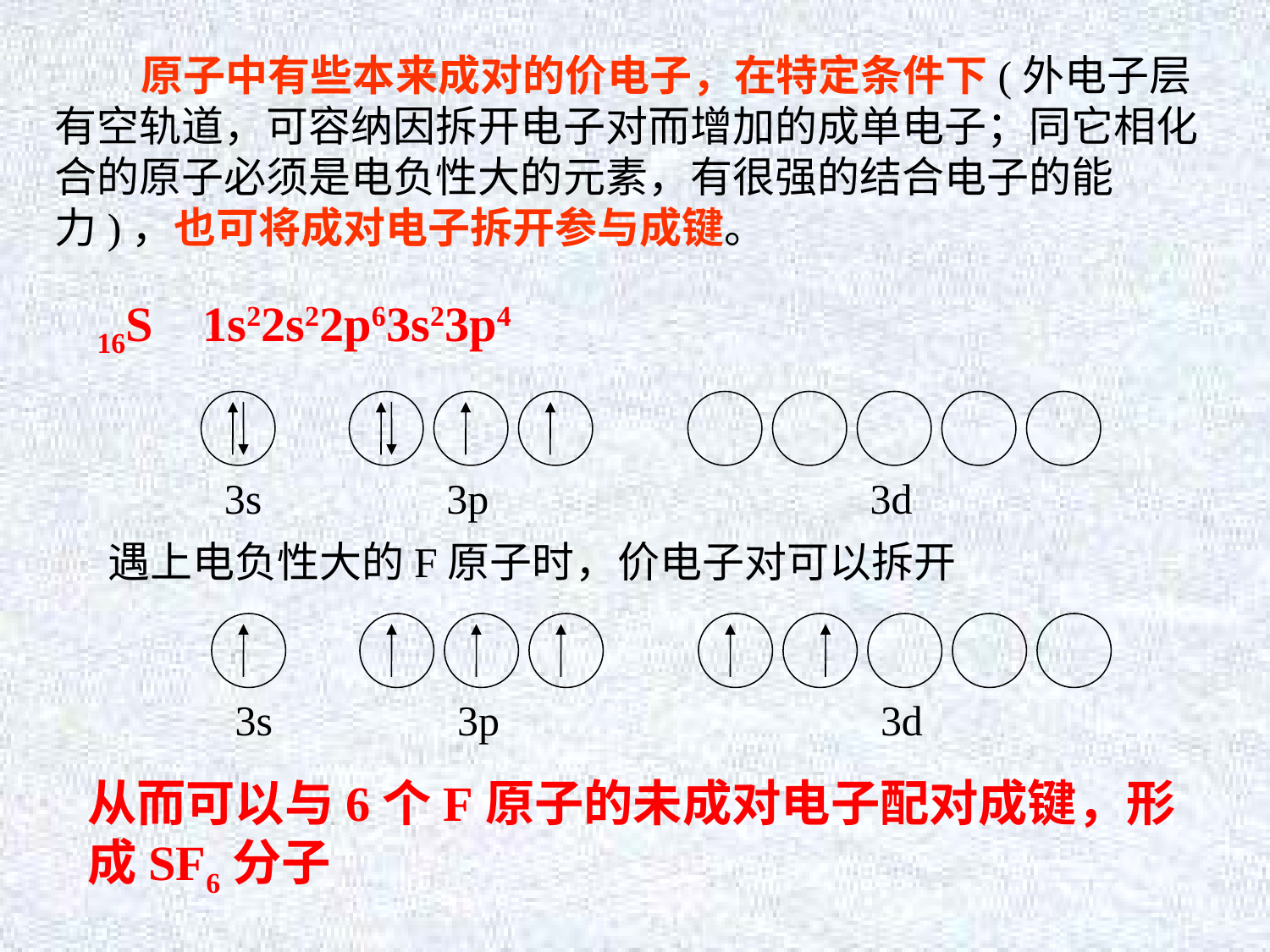

原子中有些本来成对的价电子，在特定条件下(外电子层有空轨道，可容纳因拆开电子对而增加的成单电子；同它相化合的原子必须是电负性大的元素，有很强的结合电子的能力)，也可将成对电子拆开参与成键。
16S    1s22s22p63s23p4

3s
3p
3d
遇上电负性大的F原子时，价电子对可以拆开

3s
3p
3d
从而可以与6个F原子的未成对电子配对成键，形成SF6分子